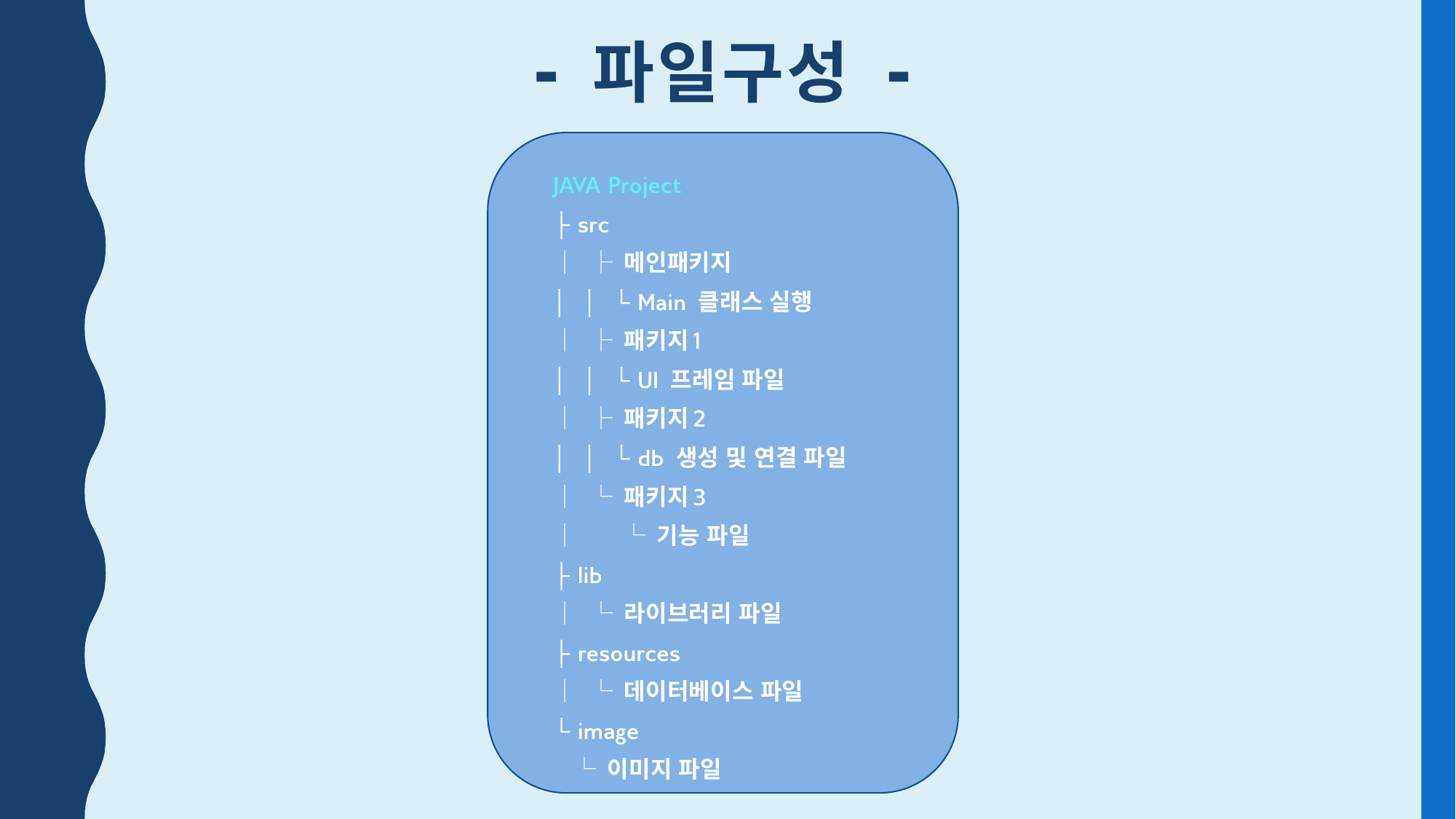

# - 파일구성 -

JAVA Project
├ src
│  ├ 메인패키지
│  │  └ Main 클래스 실행
│  ├ 패키지1
│  │  └ UI 프레임 파일
│  ├ 패키지2
│  │  └ db 생성 및 연결 파일
│  └ 패키지3
│       └ 기능 파일
├ lib
│  └ 라이브러리 파일
├ resources
│  └ 데이터베이스 파일
└ image
   └ 이미지 파일